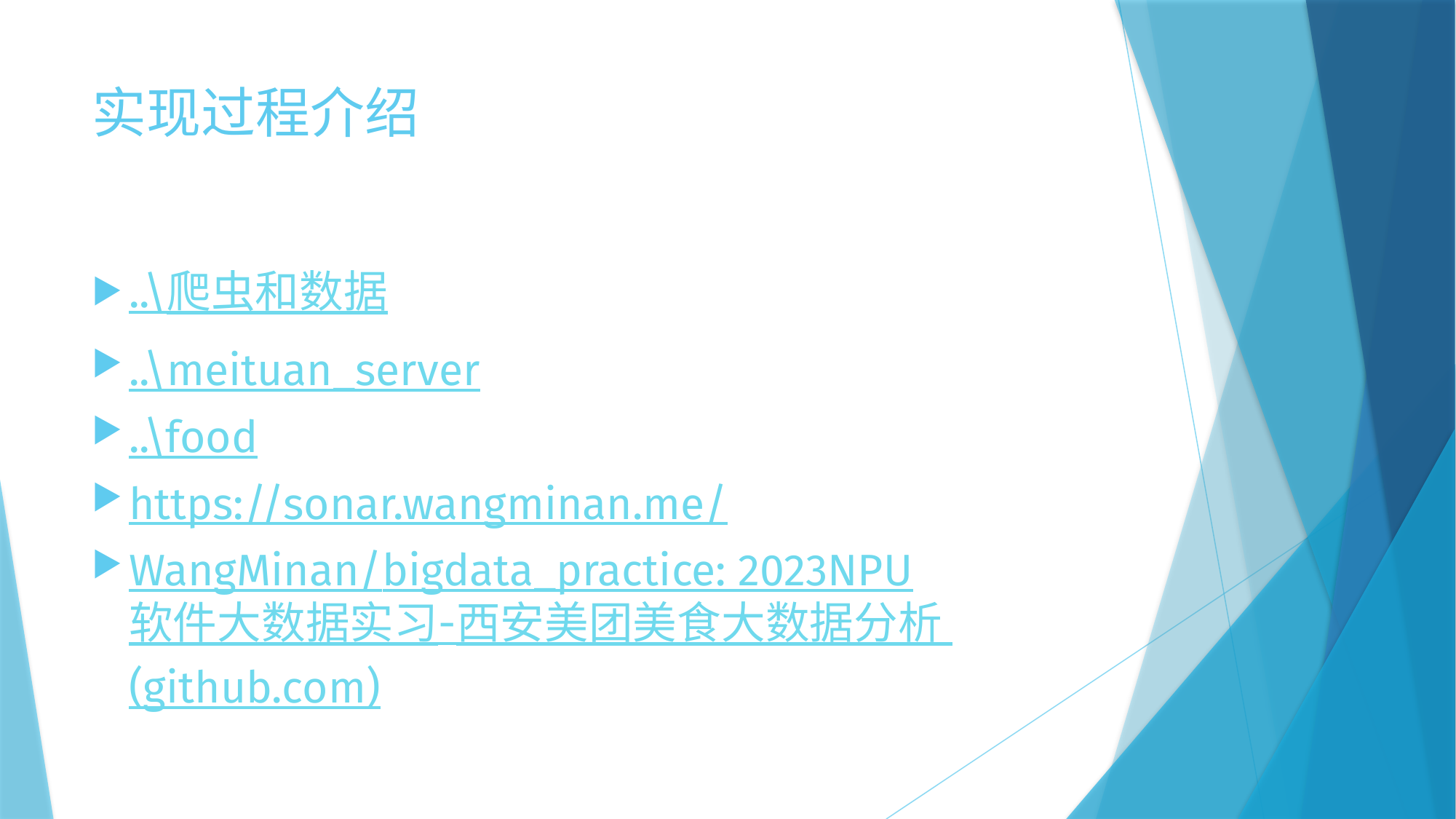

# 实现过程介绍
..\爬虫和数据
..\meituan_server
..\food
https://sonar.wangminan.me/
WangMinan/bigdata_practice: 2023NPU软件大数据实习-西安美团美食大数据分析 (github.com)